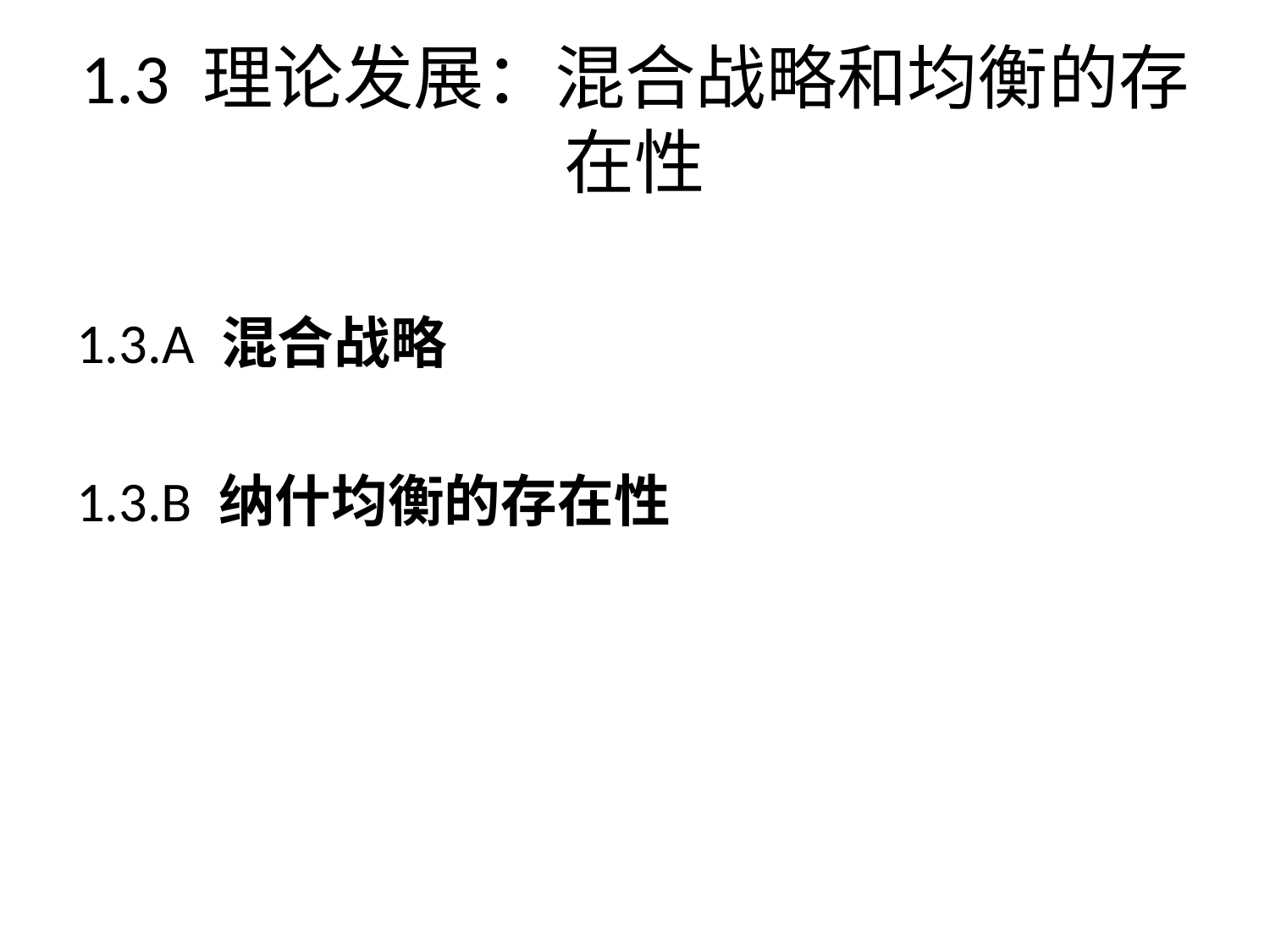

# 1.3 理论发展：混合战略和均衡的存在性

1.3.A 混合战略

1.3.B 纳什均衡的存在性